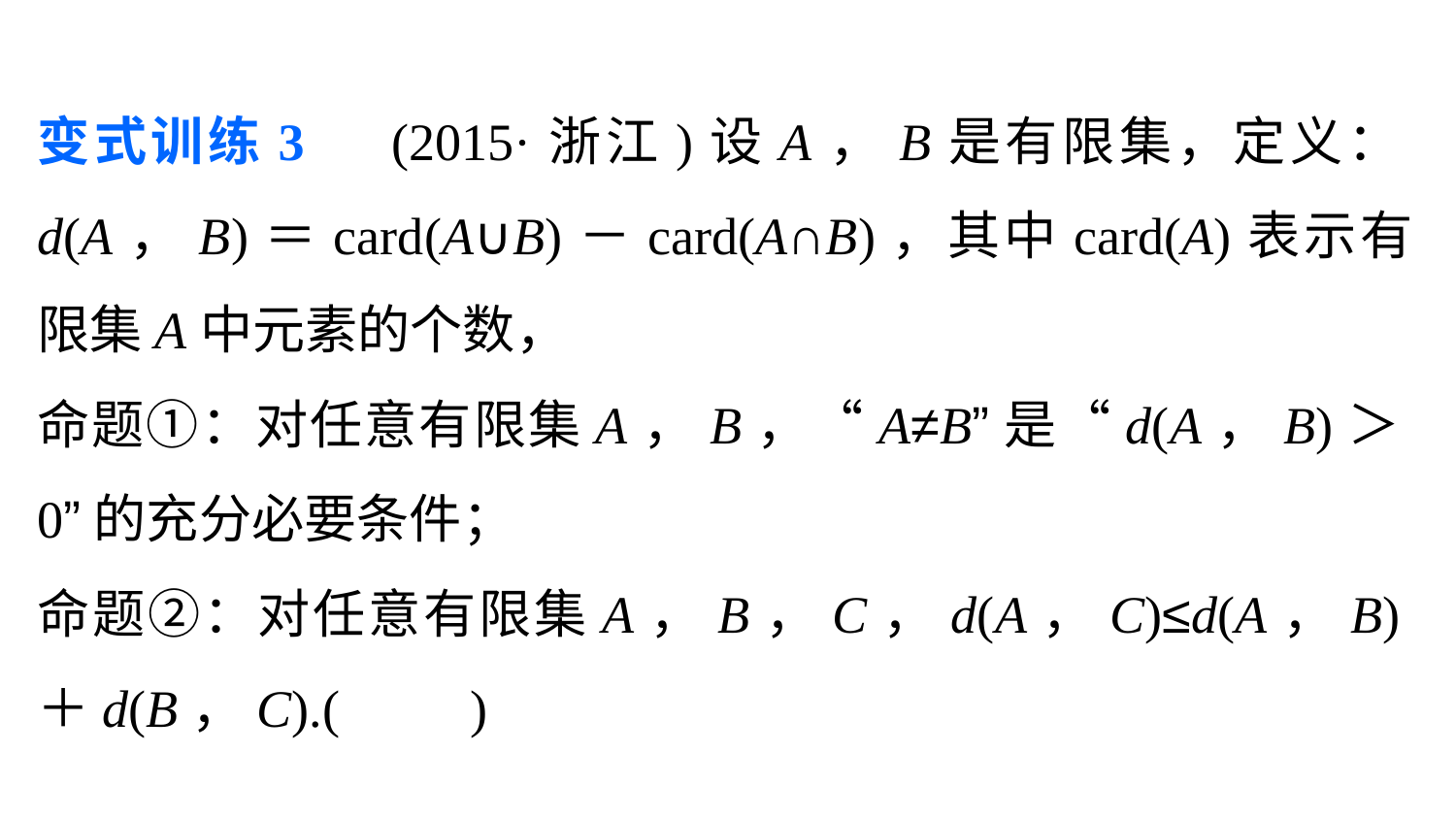

变式训练3　(2015·浙江)设A，B是有限集，定义：d(A，B)＝card(A∪B)－card(A∩B)，其中card(A)表示有限集A中元素的个数，
命题①：对任意有限集A，B，“A≠B”是“d(A，B)＞0”的充分必要条件；
命题②：对任意有限集A，B，C，d(A，C)≤d(A，B)＋d(B，C).(　　)